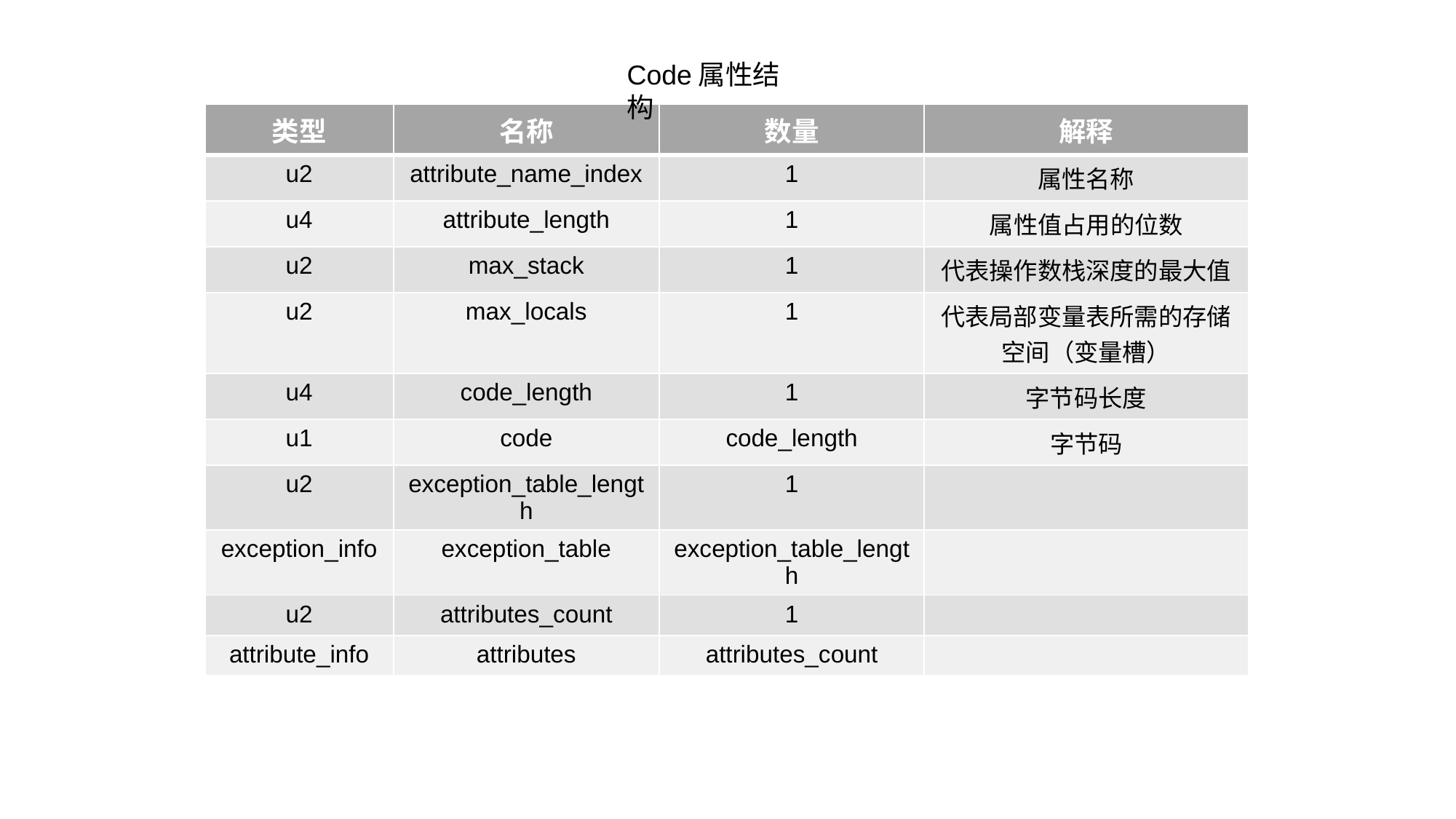

Code属性结构
| 类型 | 名称 | 数量 | 解释 |
| --- | --- | --- | --- |
| u2 | attribute\_name\_index | 1 | 属性名称 |
| u4 | attribute\_length | 1 | 属性值占用的位数 |
| u2 | max\_stack | 1 | 代表操作数栈深度的最大值 |
| u2 | max\_locals | 1 | 代表局部变量表所需的存储空间（变量槽） |
| u4 | code\_length | 1 | 字节码长度 |
| u1 | code | code\_length | 字节码 |
| u2 | exception\_table\_length | 1 |  |
| exception\_info | exception\_table | exception\_table\_length |  |
| u2 | attributes\_count | 1 |  |
| attribute\_info | attributes | attributes\_count |  |